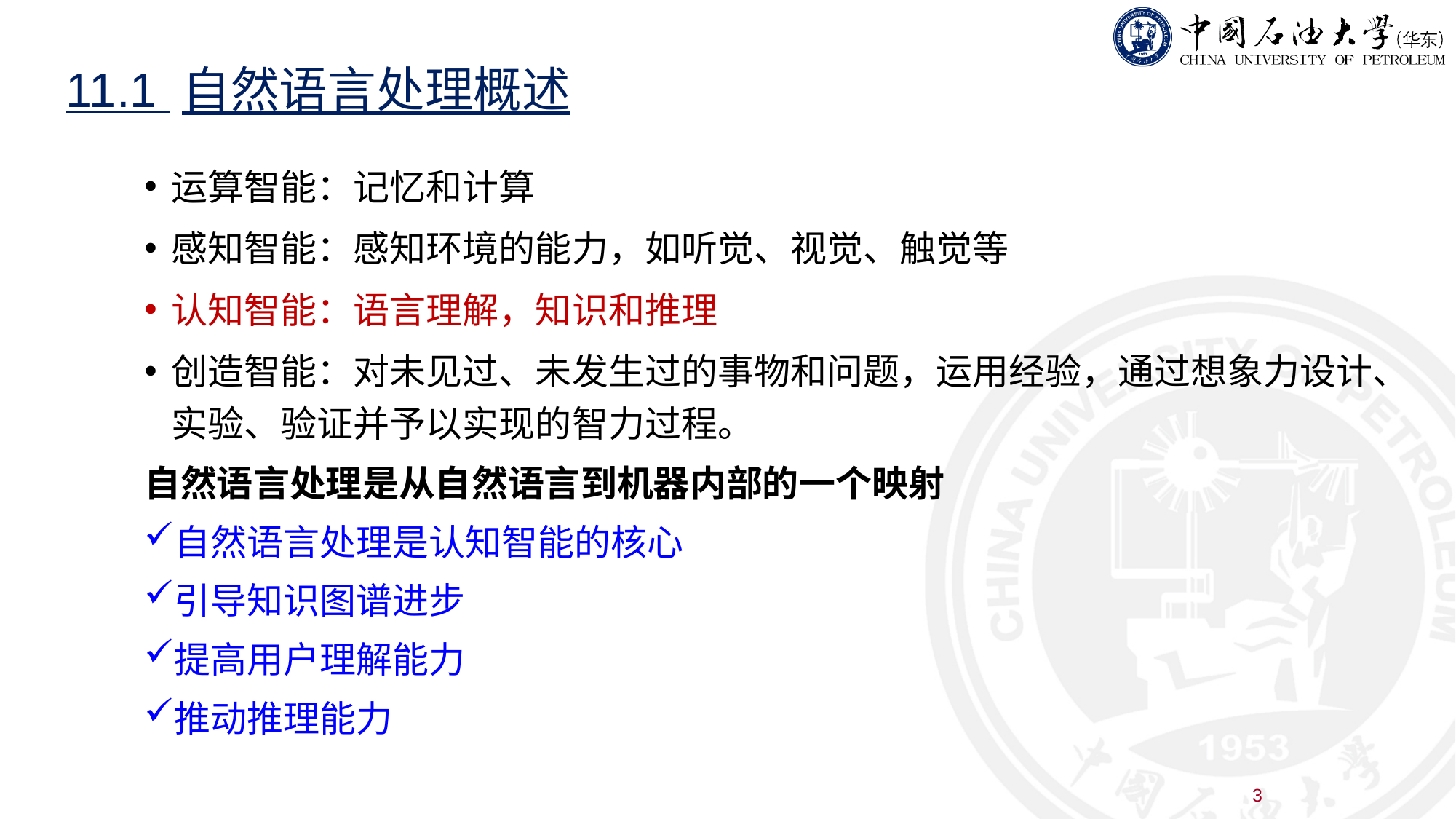

# 11.1 自然语言处理概述
运算智能：记忆和计算
感知智能：感知环境的能力，如听觉、视觉、触觉等
认知智能：语言理解，知识和推理
创造智能：对未见过、未发生过的事物和问题，运用经验，通过想象力设计、实验、验证并予以实现的智力过程。
自然语言处理是从自然语言到机器内部的一个映射
自然语言处理是认知智能的核心
引导知识图谱进步
提高用户理解能力
推动推理能力
3